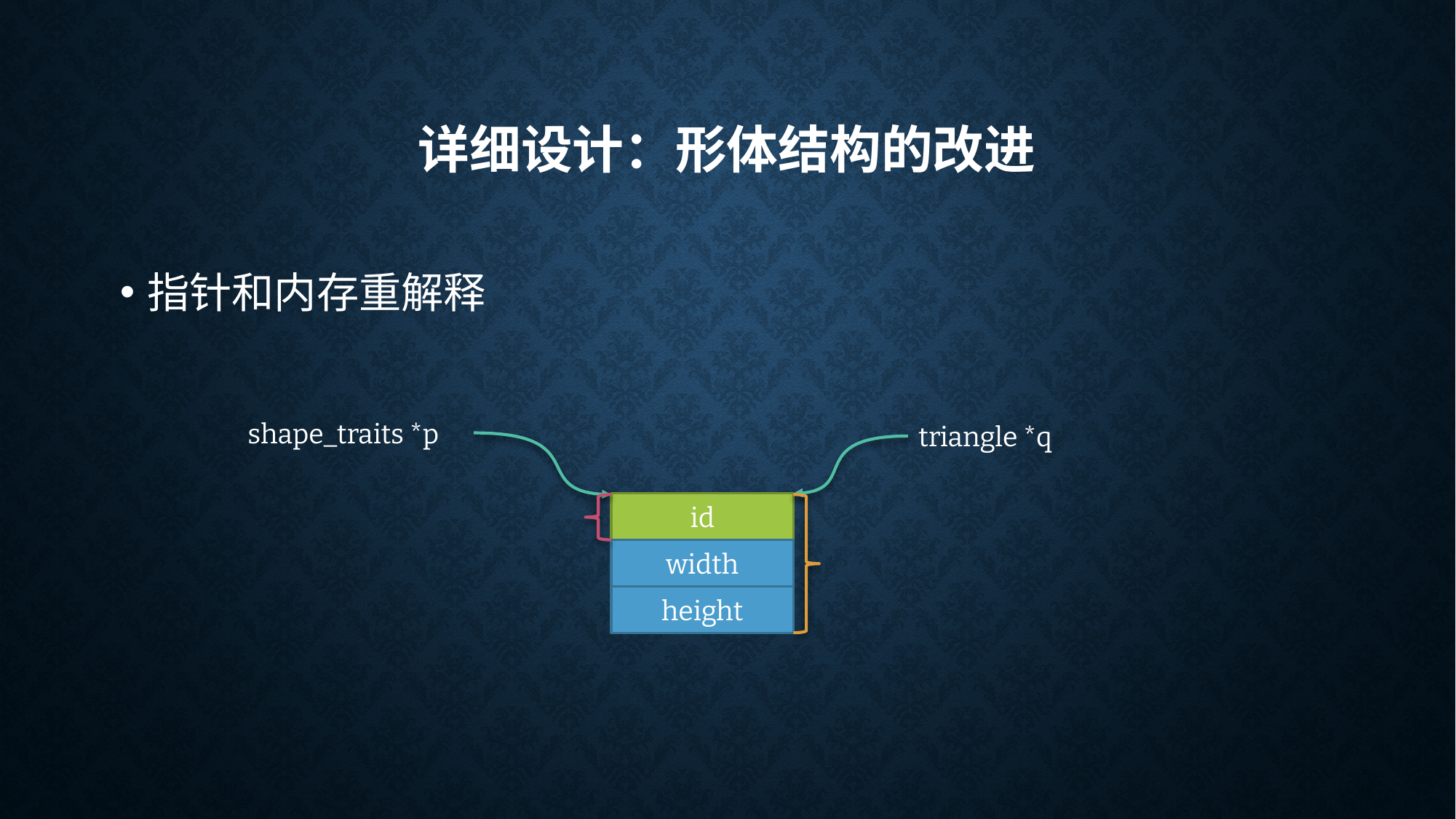

# 详细设计：形体结构的改进
指针和内存重解释
shape_traits *p
triangle *q
id

width
height